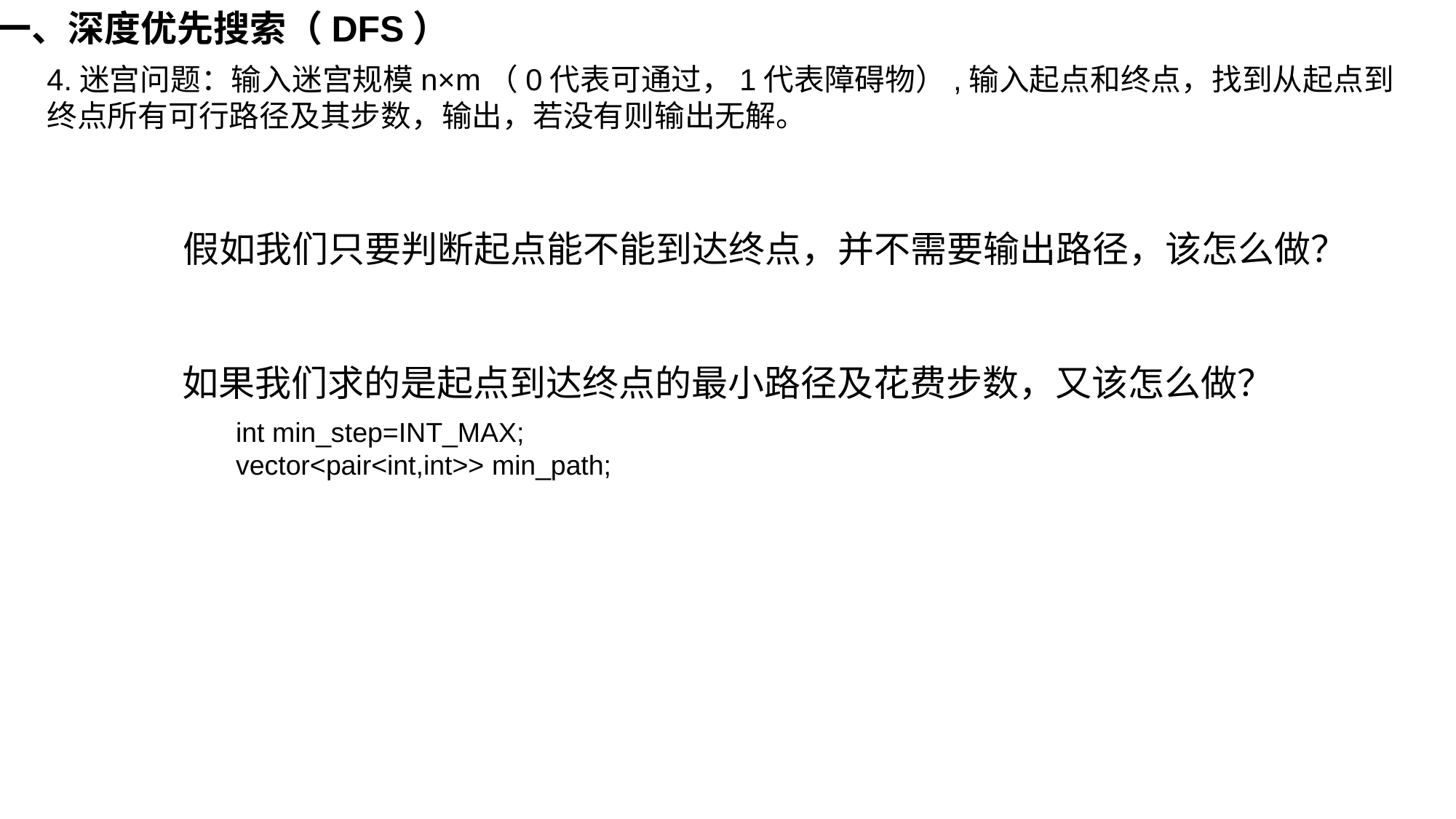

一、深度优先搜索（DFS）
4.迷宫问题：输入迷宫规模n×m（0代表可通过，1代表障碍物）,输入起点和终点，找到从起点到终点所有可行路径及其步数，输出，若没有则输出无解。
假如我们只要判断起点能不能到达终点，并不需要输出路径，该怎么做？
如果我们求的是起点到达终点的最小路径及花费步数，又该怎么做？
int min_step=INT_MAX;
vector<pair<int,int>> min_path;